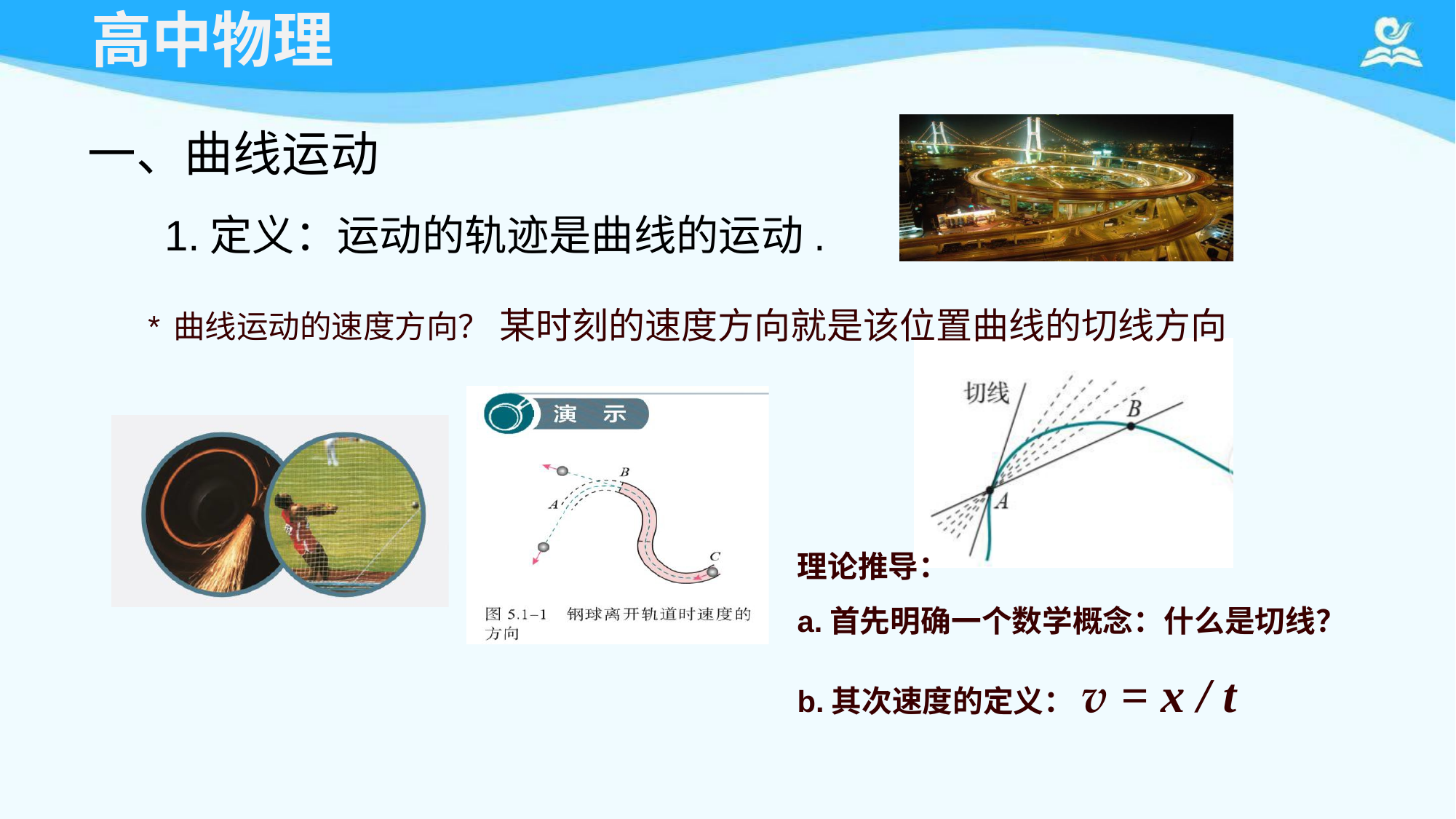

# 高中物理
一、曲线运动
1.定义：运动的轨迹是曲线的运动.
*曲线运动的速度方向？ 某时刻的速度方向就是该位置曲线的切线方向

理论推导：
a.首先明确一个数学概念：什么是切线？
b.其次速度的定义：v = x / t